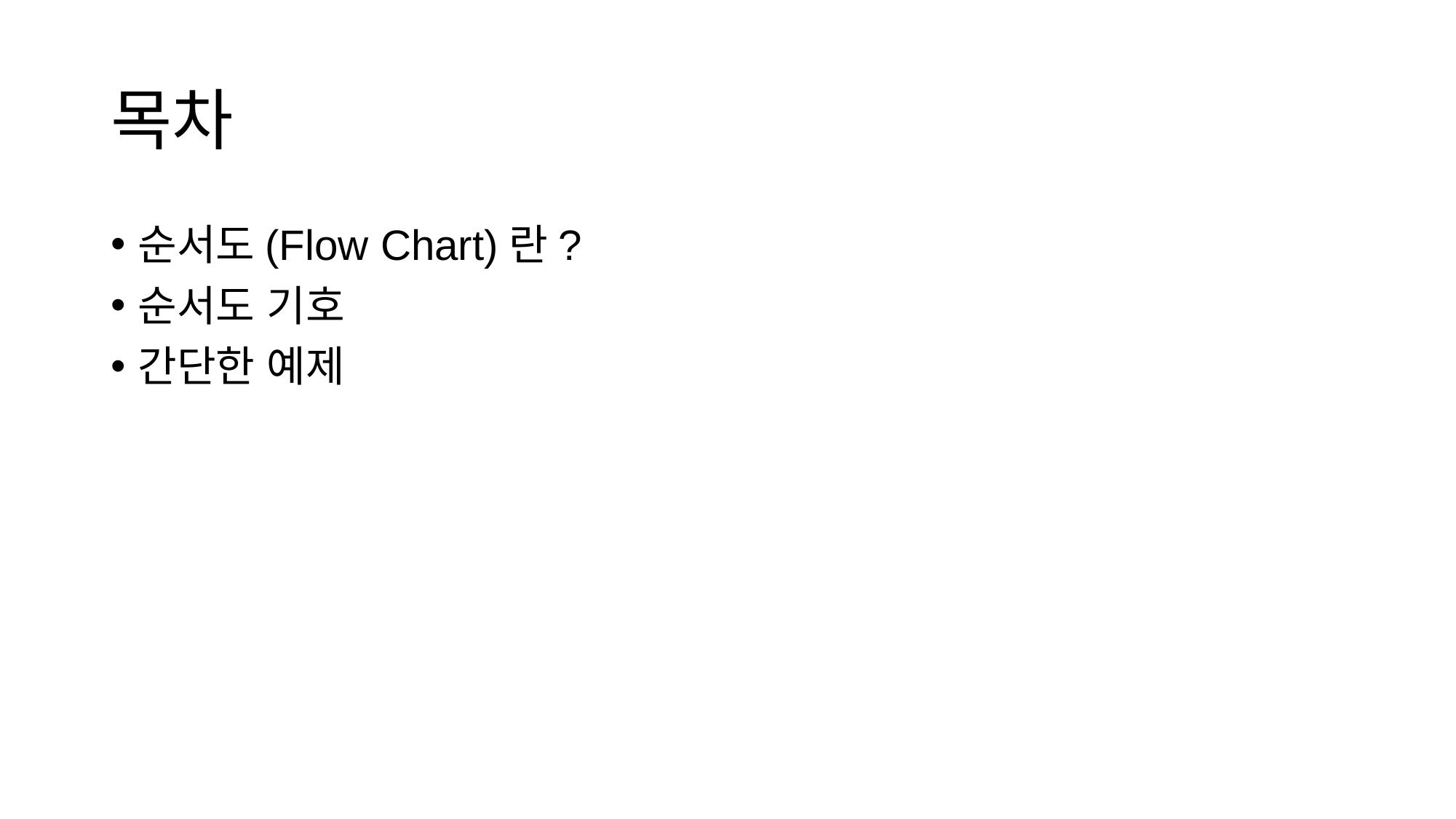

# 목차
순서도(Flow Chart)란?
순서도 기호
간단한 예제